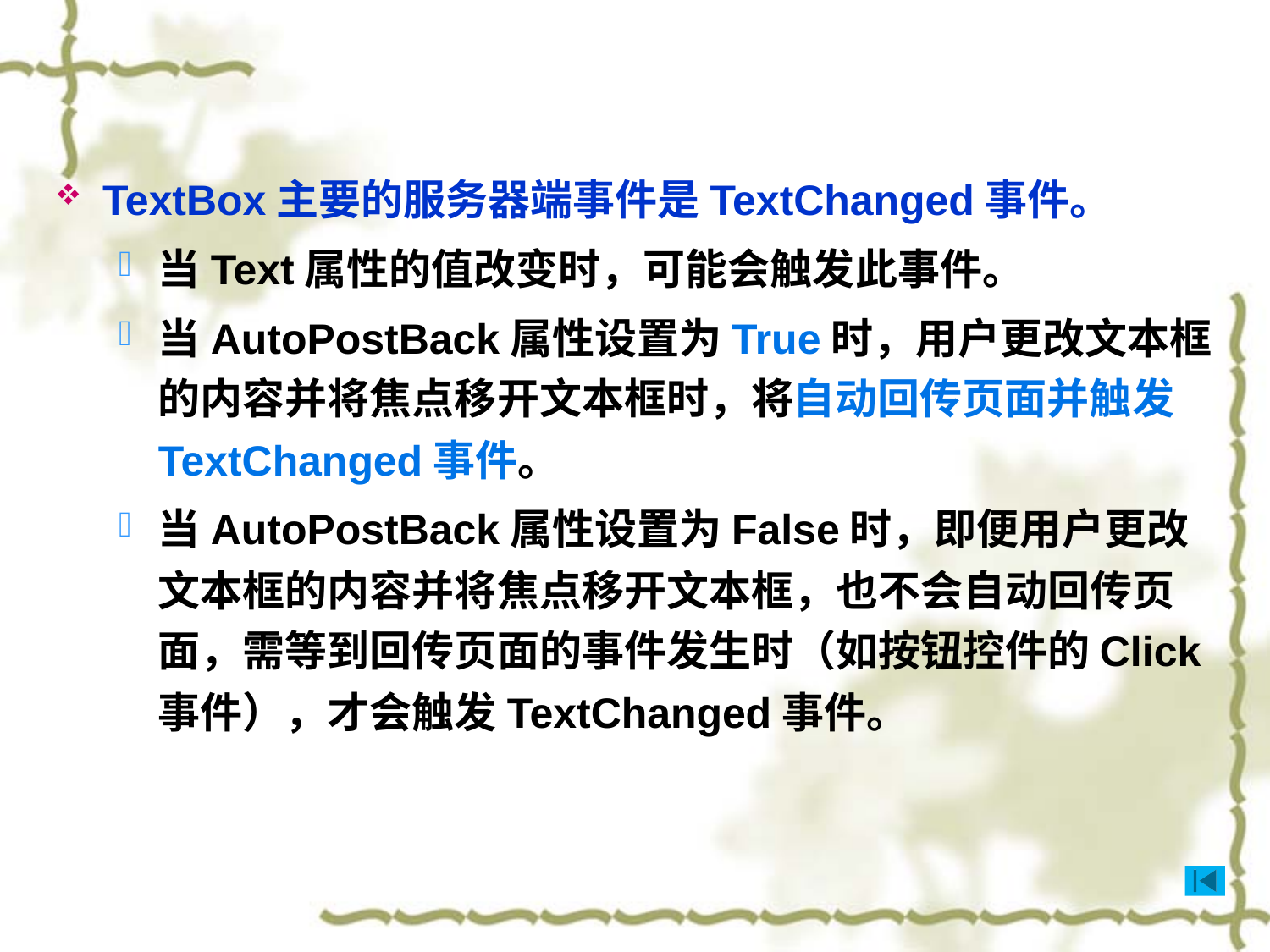

TextBox主要的服务器端事件是TextChanged事件。
当Text属性的值改变时，可能会触发此事件。
当AutoPostBack属性设置为True时，用户更改文本框的内容并将焦点移开文本框时，将自动回传页面并触发TextChanged事件。
当AutoPostBack属性设置为False时，即便用户更改文本框的内容并将焦点移开文本框，也不会自动回传页面，需等到回传页面的事件发生时（如按钮控件的Click事件），才会触发TextChanged事件。